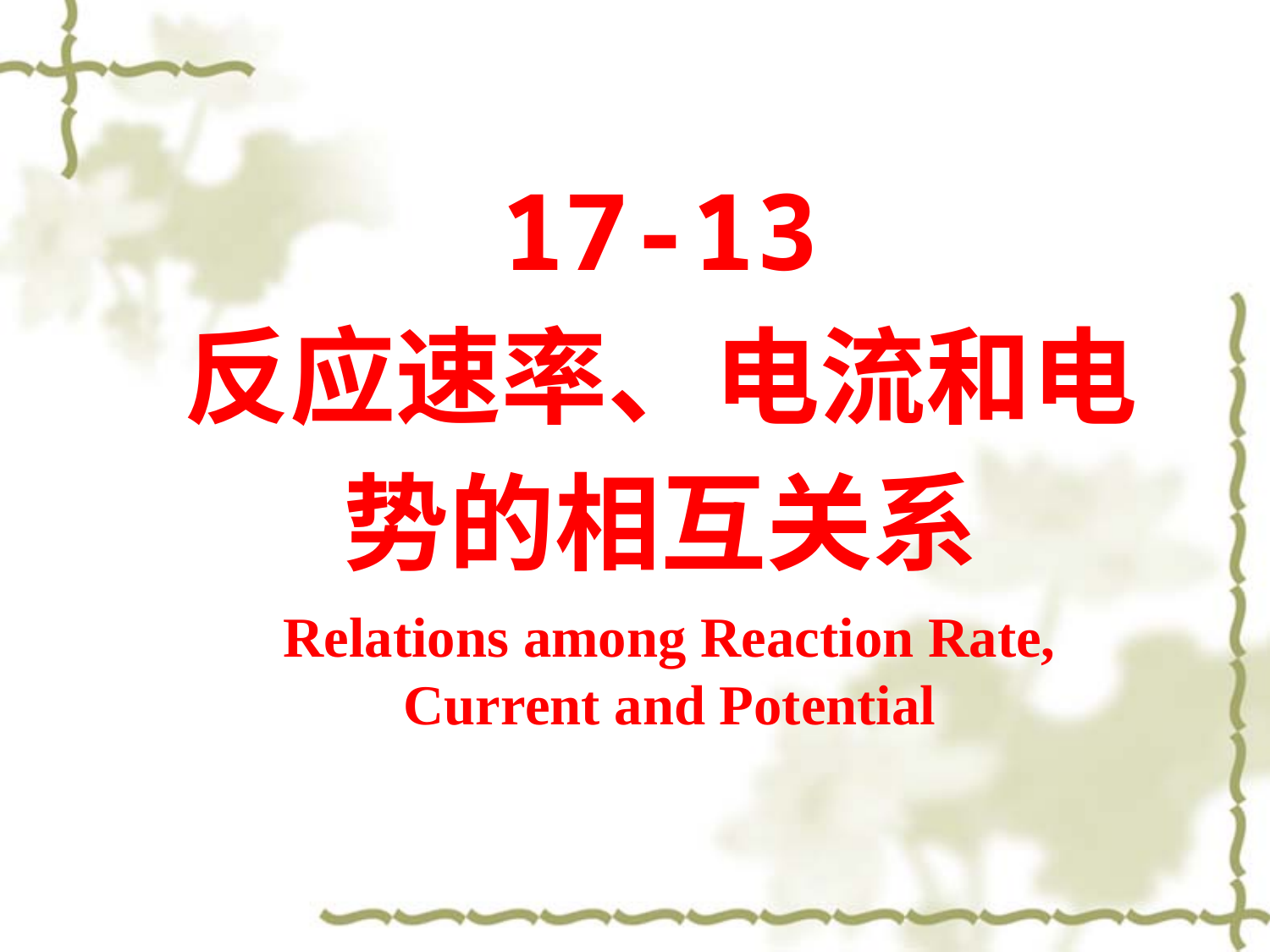

17-13
反应速率、电流和电势的相互关系
Relations among Reaction Rate, Current and Potential